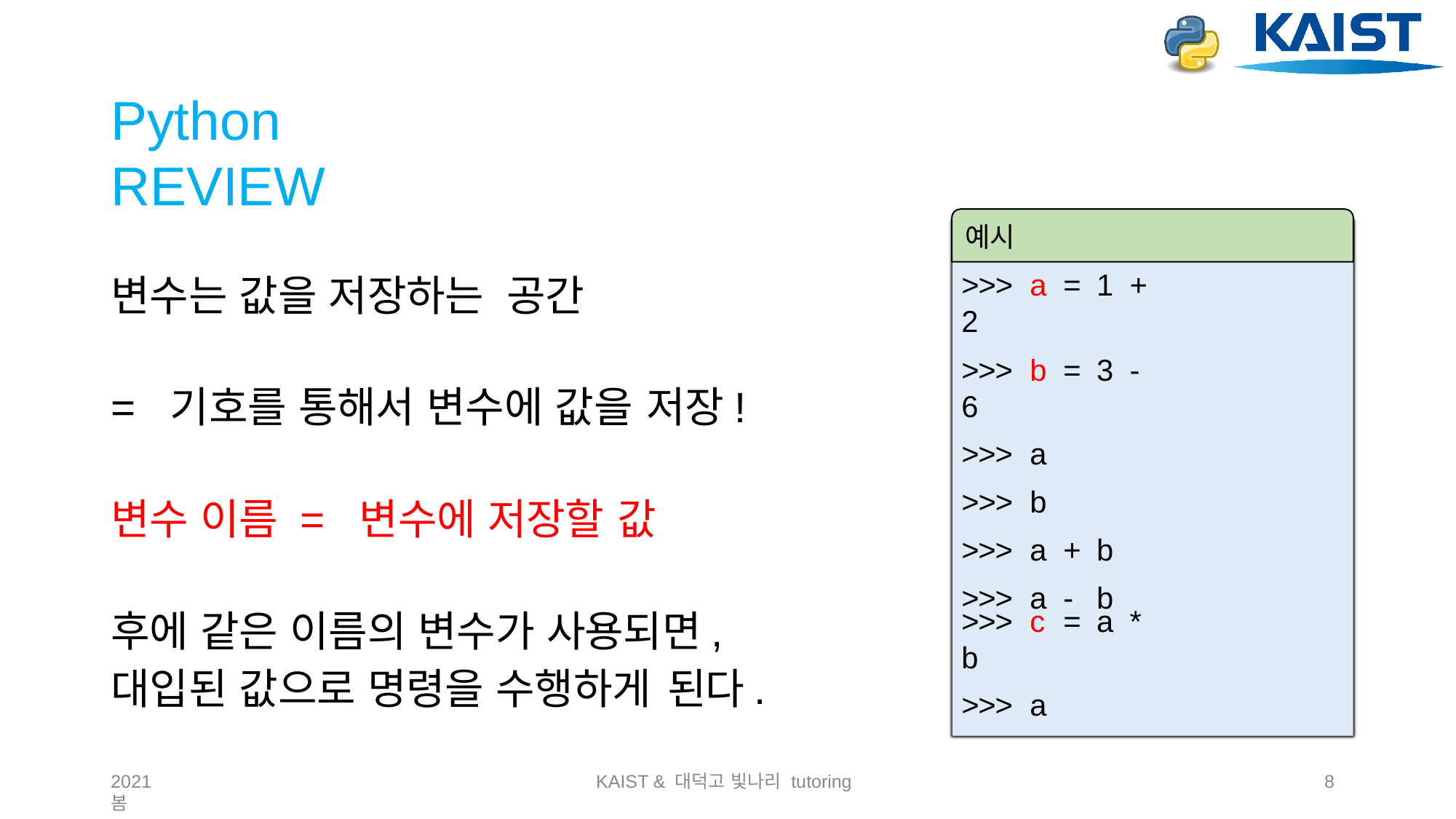

# Python REVIEW
예시
>>>	a	=	1	+	2
>>>	b	=	3	-	6
>>>	a
>>>	b
>>>	a	+	b
>>>	a	-	b

변수는 값을 저장하는 공간
= 기호를 통해서 변수에 값을 저장!
변수 이름 = 변수에 저장할 값
>>>	c	=	a	*	b
>>>	a
후에 같은 이름의 변수가 사용되면,
대입된 값으로 명령을 수행하게 된다.
2021 봄
KAIST & 대덕고 빛나리 tutoring
8